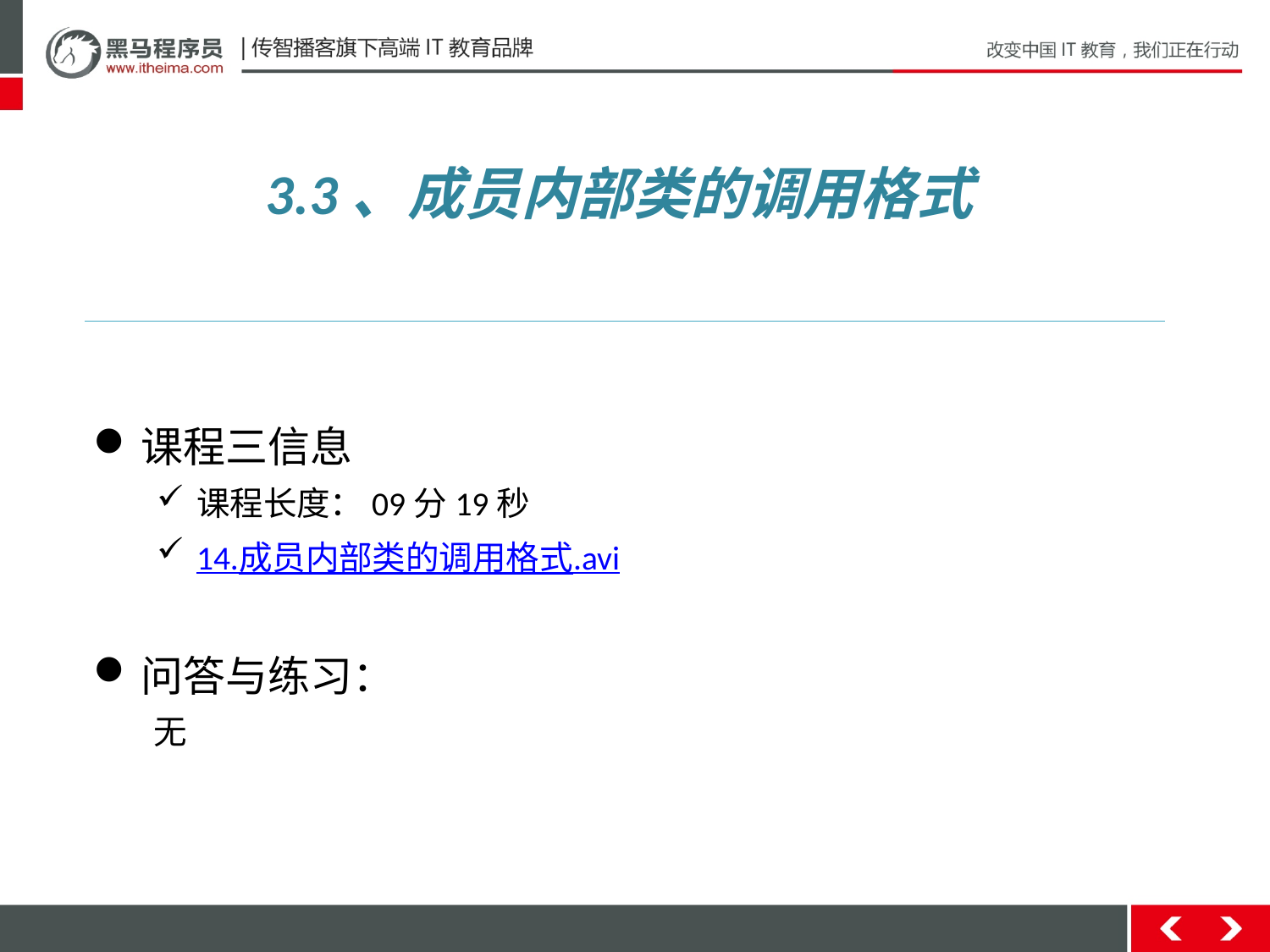

3.3、成员内部类的调用格式

课程三信息
课程长度：09分19秒
14.成员内部类的调用格式.avi

问答与练习：
       无